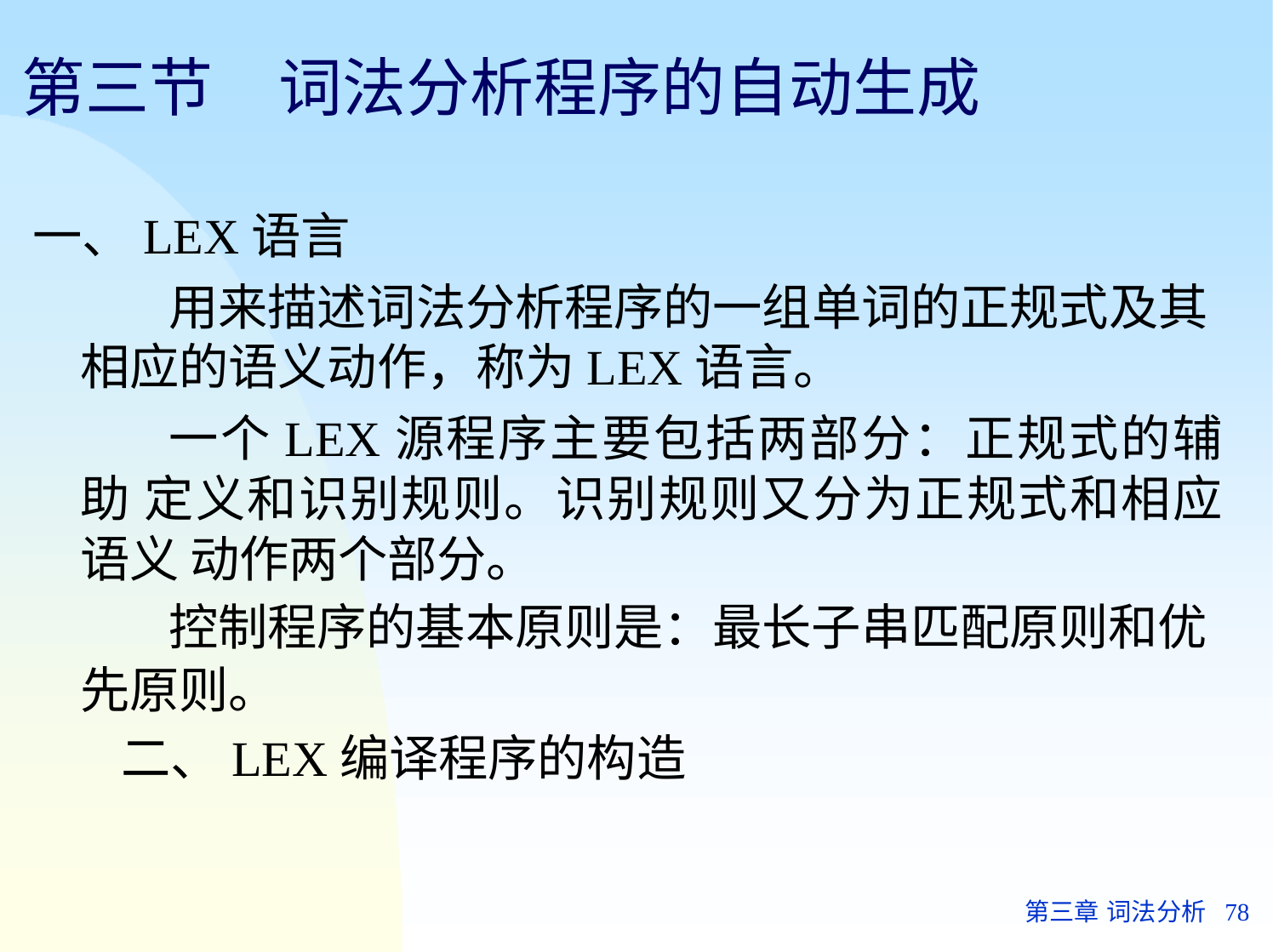

# 第三节	词法分析程序的自动生成
一、LEX语言
用来描述词法分析程序的一组单词的正规式及其 相应的语义动作，称为LEX语言。
一个LEX源程序主要包括两部分：正规式的辅助 定义和识别规则。识别规则又分为正规式和相应语义 动作两个部分。
控制程序的基本原则是：最长子串匹配原则和优 先原则。
二、LEX编译程序的构造
第三章 词法分析	78